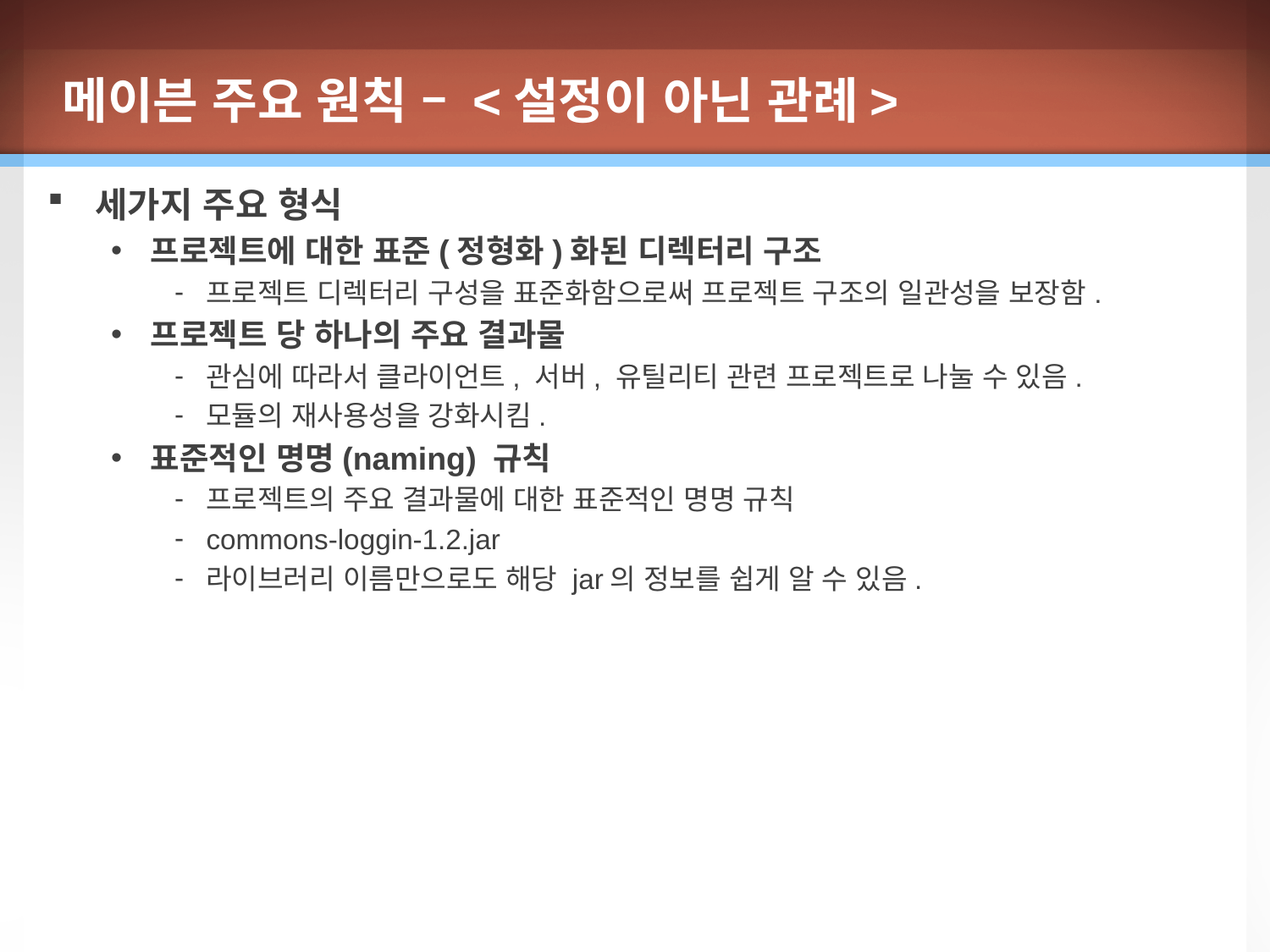

메이븐 주요 원칙 – <설정이 아닌 관례>
세가지 주요 형식
프로젝트에 대한 표준(정형화)화된 디렉터리 구조
프로젝트 디렉터리 구성을 표준화함으로써 프로젝트 구조의 일관성을 보장함.
프로젝트 당 하나의 주요 결과물
관심에 따라서 클라이언트, 서버, 유틸리티 관련 프로젝트로 나눌 수 있음.
모듈의 재사용성을 강화시킴.
표준적인 명명(naming) 규칙
프로젝트의 주요 결과물에 대한 표준적인 명명 규칙
commons-loggin-1.2.jar
라이브러리 이름만으로도 해당 jar의 정보를 쉽게 알 수 있음.